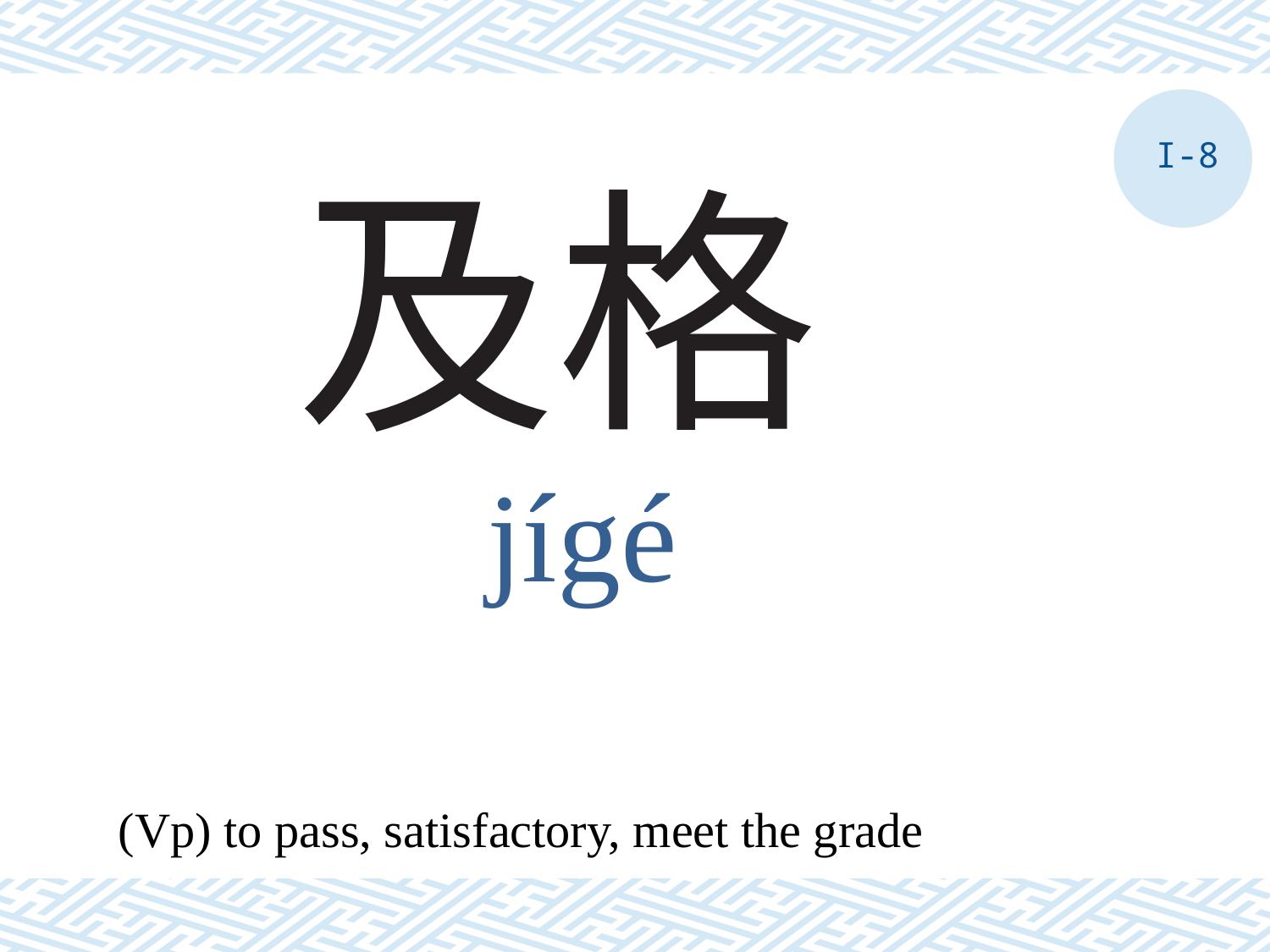

I-8

# 及格
jígé
(Vp) to pass, satisfactory, meet the grade